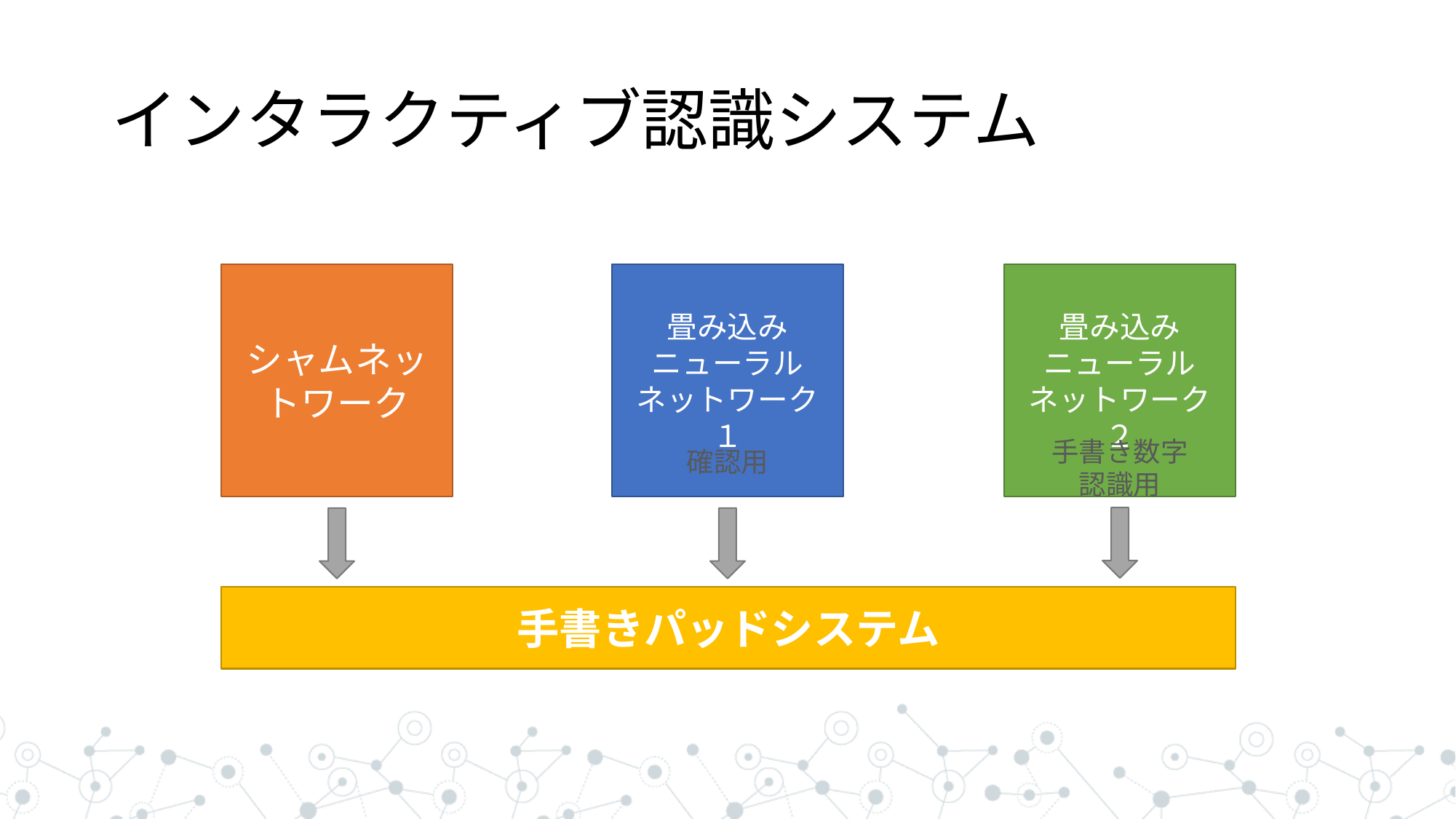

# インタラクティブ認識システム
シャムネットワーク
畳み込みニューラルネットワーク１
畳み込みニューラルネットワーク２
手書き数字
認識用
確認用

手書きパッドシステム